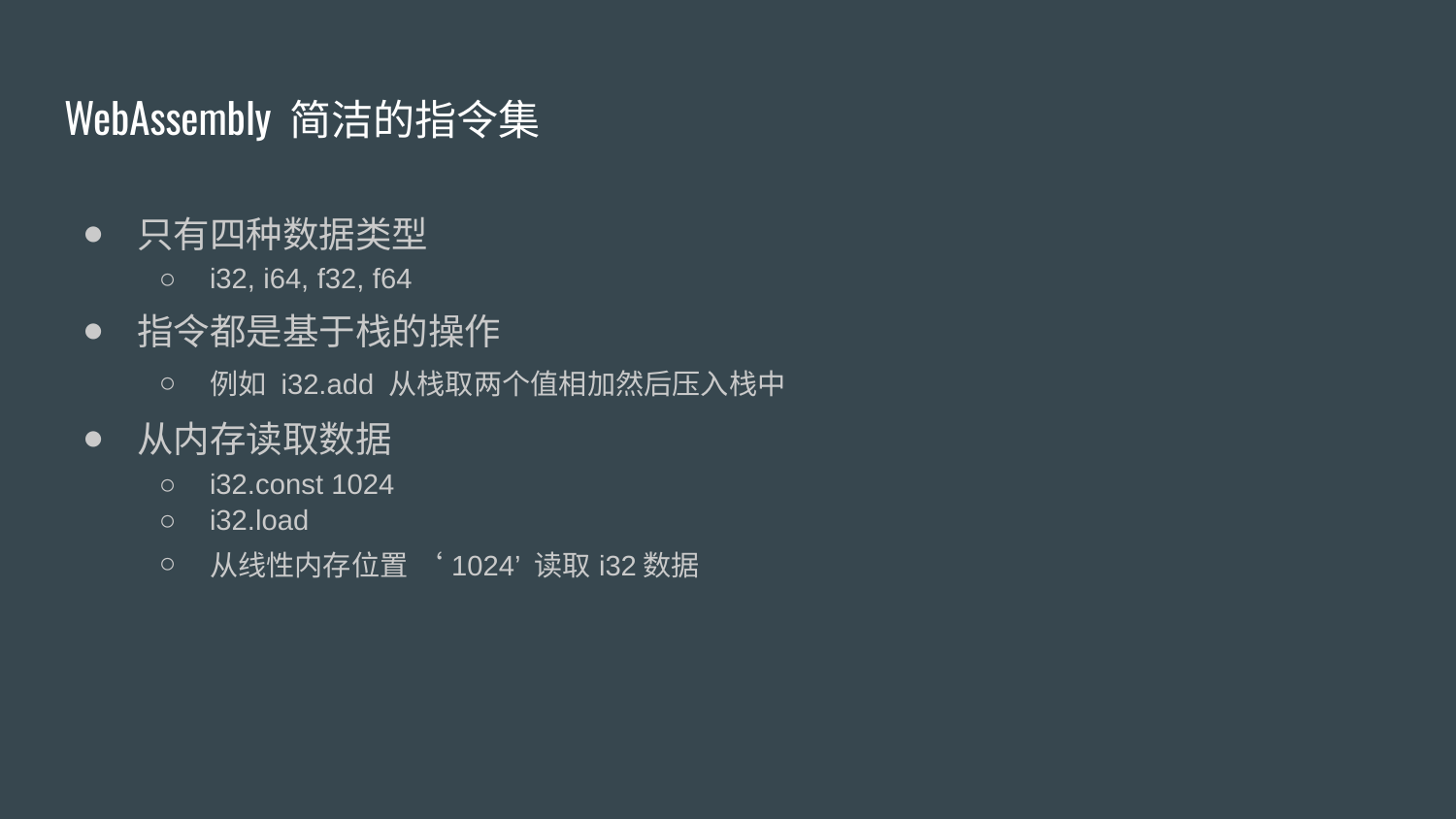

# WebAssembly 简洁的指令集
只有四种数据类型
i32, i64, f32, f64
指令都是基于栈的操作
例如 i32.add 从栈取两个值相加然后压入栈中
从内存读取数据
i32.const 1024
i32.load
从线性内存位置 ‘1024’ 读取i32数据